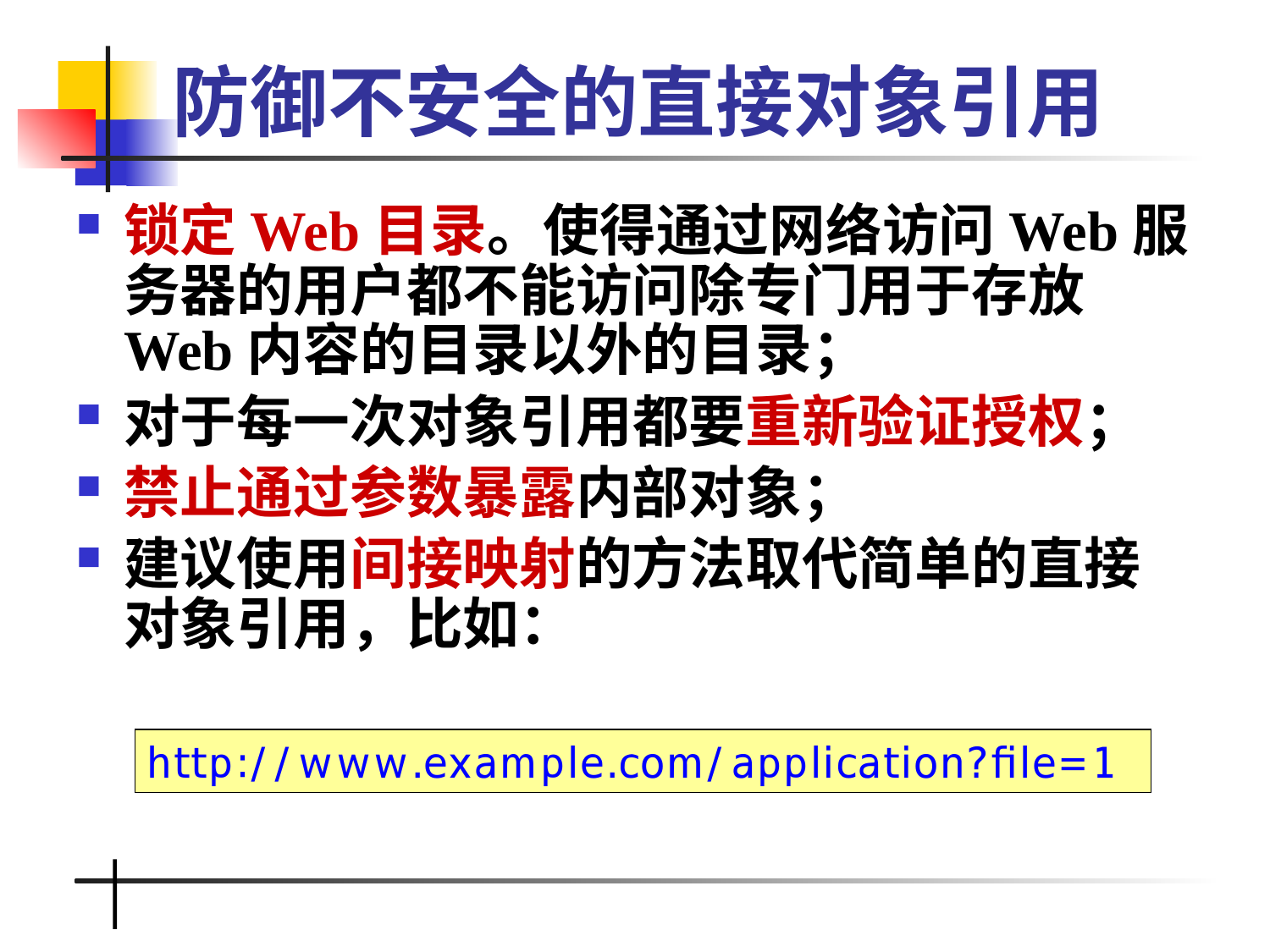

# 防御不安全的直接对象引用
锁定Web目录。使得通过网络访问Web服务器的用户都不能访问除专门用于存放Web内容的目录以外的目录；
对于每一次对象引用都要重新验证授权；
禁止通过参数暴露内部对象；
建议使用间接映射的方法取代简单的直接对象引用，比如：
http://www.example.com/application?file=1